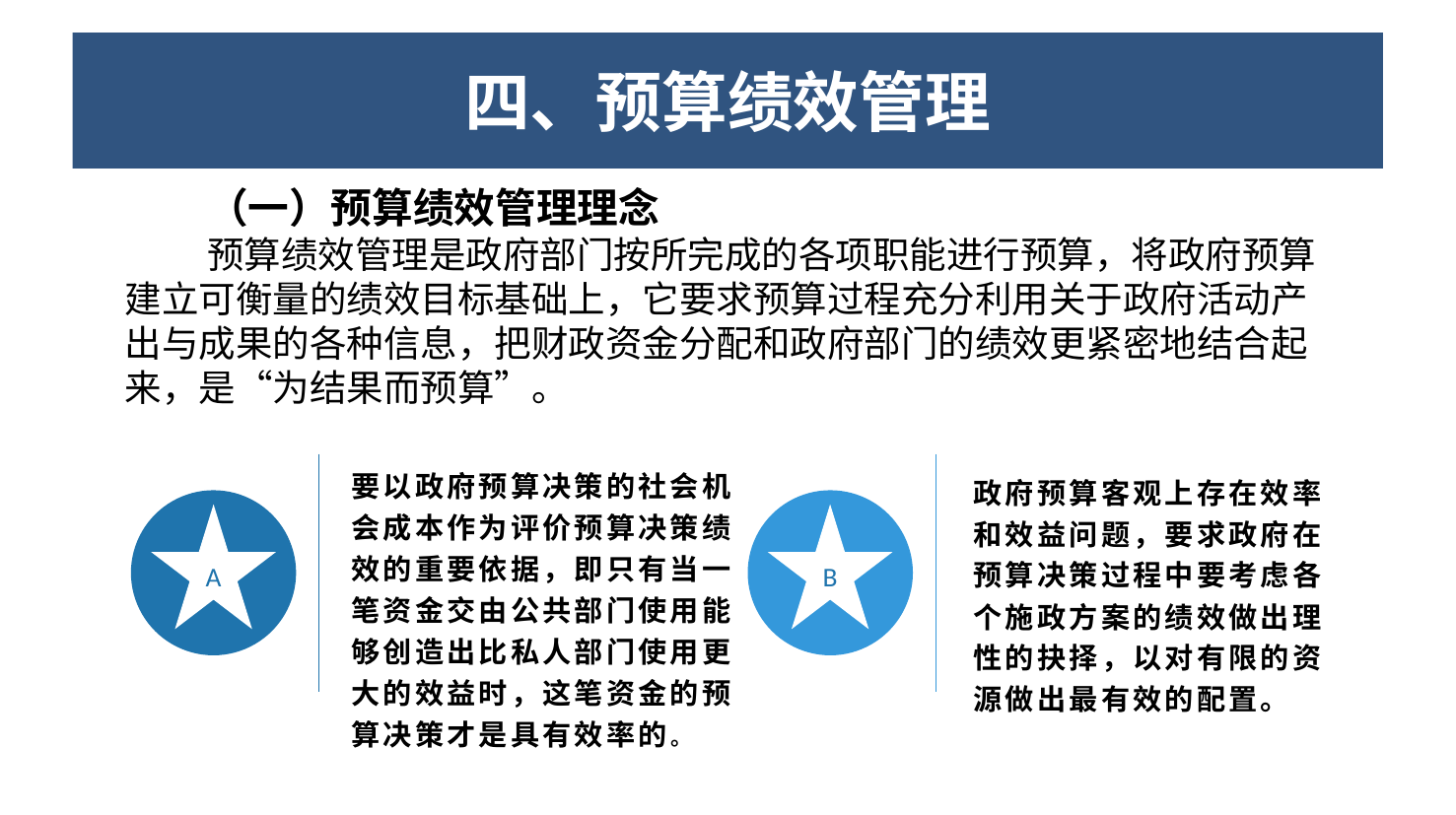

四、绩效管理的规定
# 四、预算绩效管理
（一）预算绩效管理理念
预算绩效管理是政府部门按所完成的各项职能进行预算，将政府预算建立可衡量的绩效目标基础上，它要求预算过程充分利用关于政府活动产出与成果的各种信息，把财政资金分配和政府部门的绩效更紧密地结合起来，是“为结果而预算”。
政府预算客观上存在效率和效益问题，要求政府在预算决策过程中要考虑各个施政方案的绩效做出理性的抉择，以对有限的资源做出最有效的配置。
要以政府预算决策的社会机会成本作为评价预算决策绩效的重要依据，即只有当一笔资金交由公共部门使用能够创造出比私人部门使用更大的效益时，这笔资金的预算决策才是具有效率的。

A
B